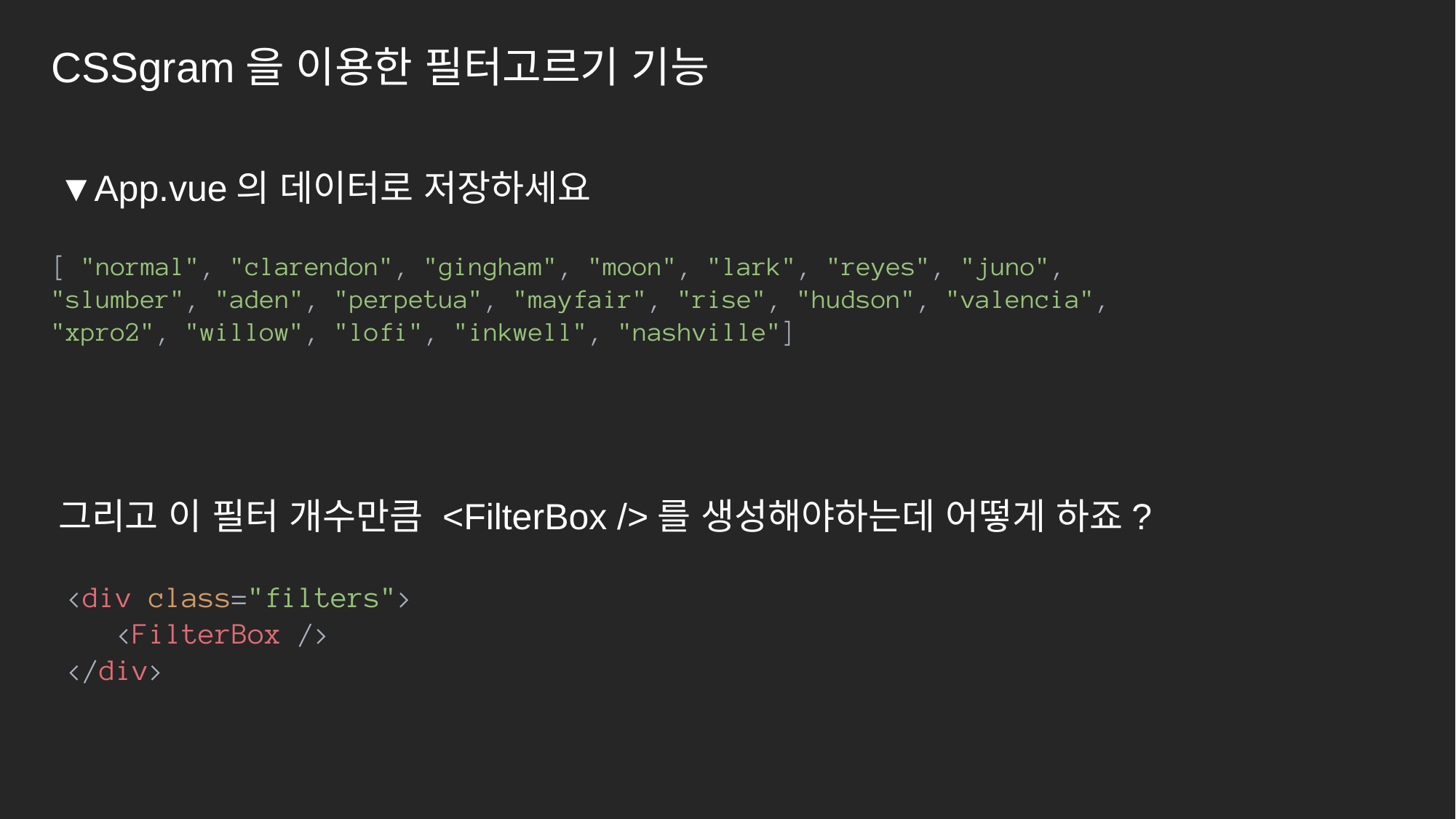

CSSgram을 이용한 필터고르기 기능
▼App.vue의 데이터로 저장하세요
[ "normal", "clarendon", "gingham", "moon", "lark", "reyes", "juno", "slumber", "aden", "perpetua", "mayfair", "rise", "hudson", "valencia", "xpro2", "willow", "lofi", "inkwell", "nashville"]
그리고 이 필터 개수만큼 <FilterBox />를 생성해야하는데 어떻게 하죠?
<div class="filters">
   <FilterBox />
</div>